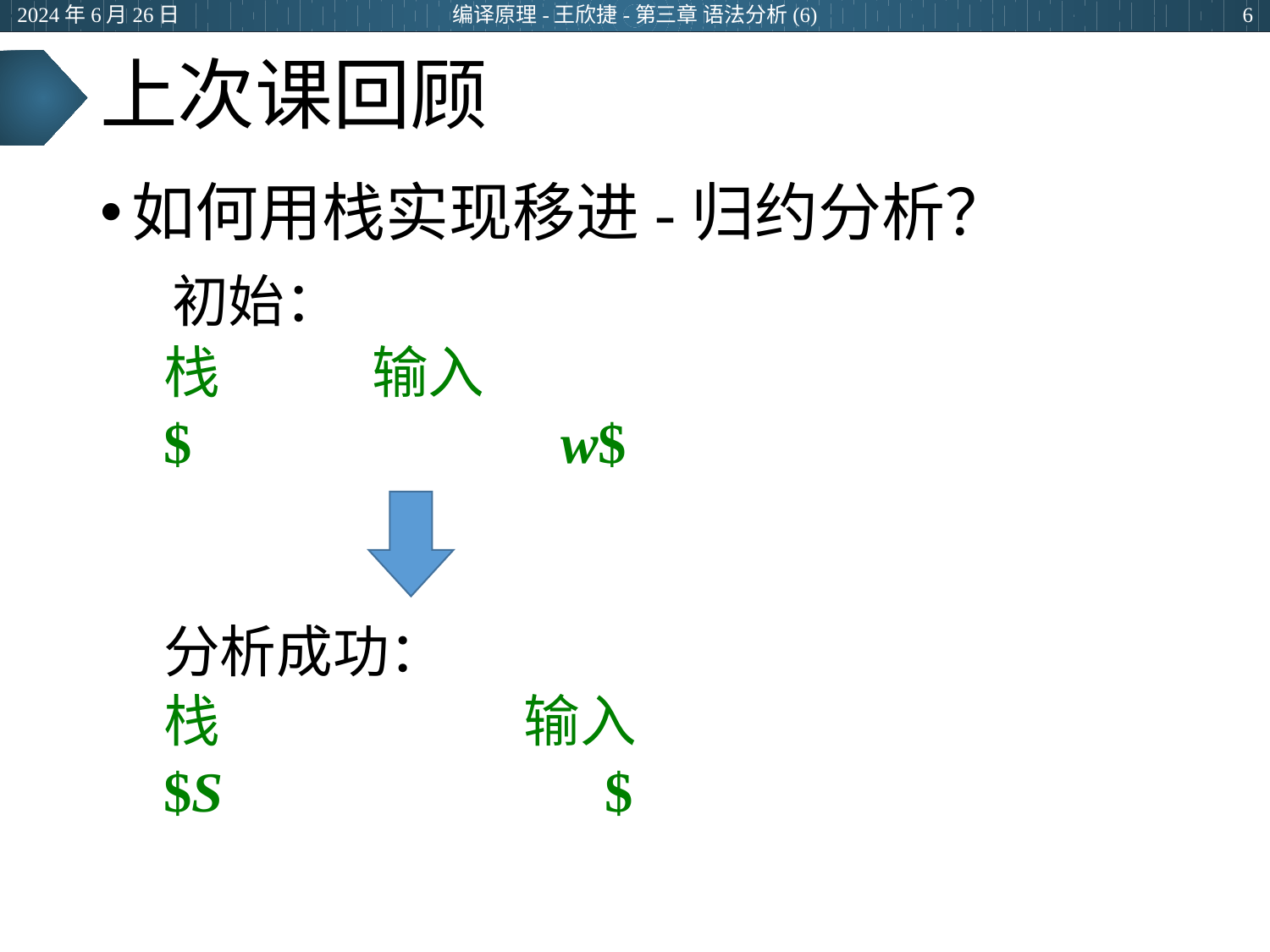

2024年6月26日
编译原理-王欣捷-第三章 语法分析(6)
6
# 上次课回顾
如何用栈实现移进-归约分析？
    初始：
栈            输入
$                          w$

分析成功：
栈                        输入
$S                           $